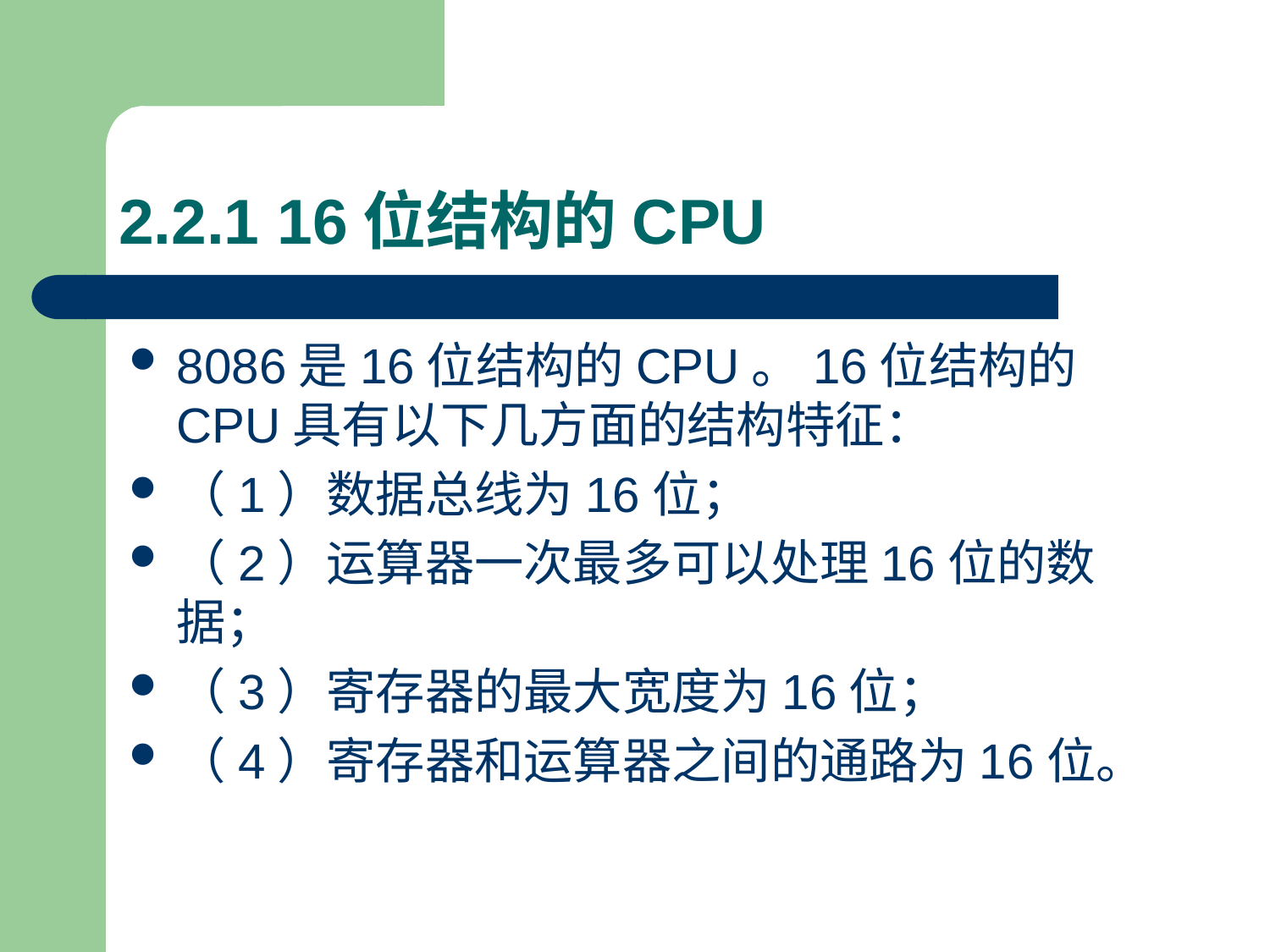

# 2.2.1 16位结构的CPU
8086是16位结构的CPU。16位结构的CPU具有以下几方面的结构特征：
（1）数据总线为16位；
（2）运算器一次最多可以处理16位的数据；
（3）寄存器的最大宽度为16位；
（4）寄存器和运算器之间的通路为16位。